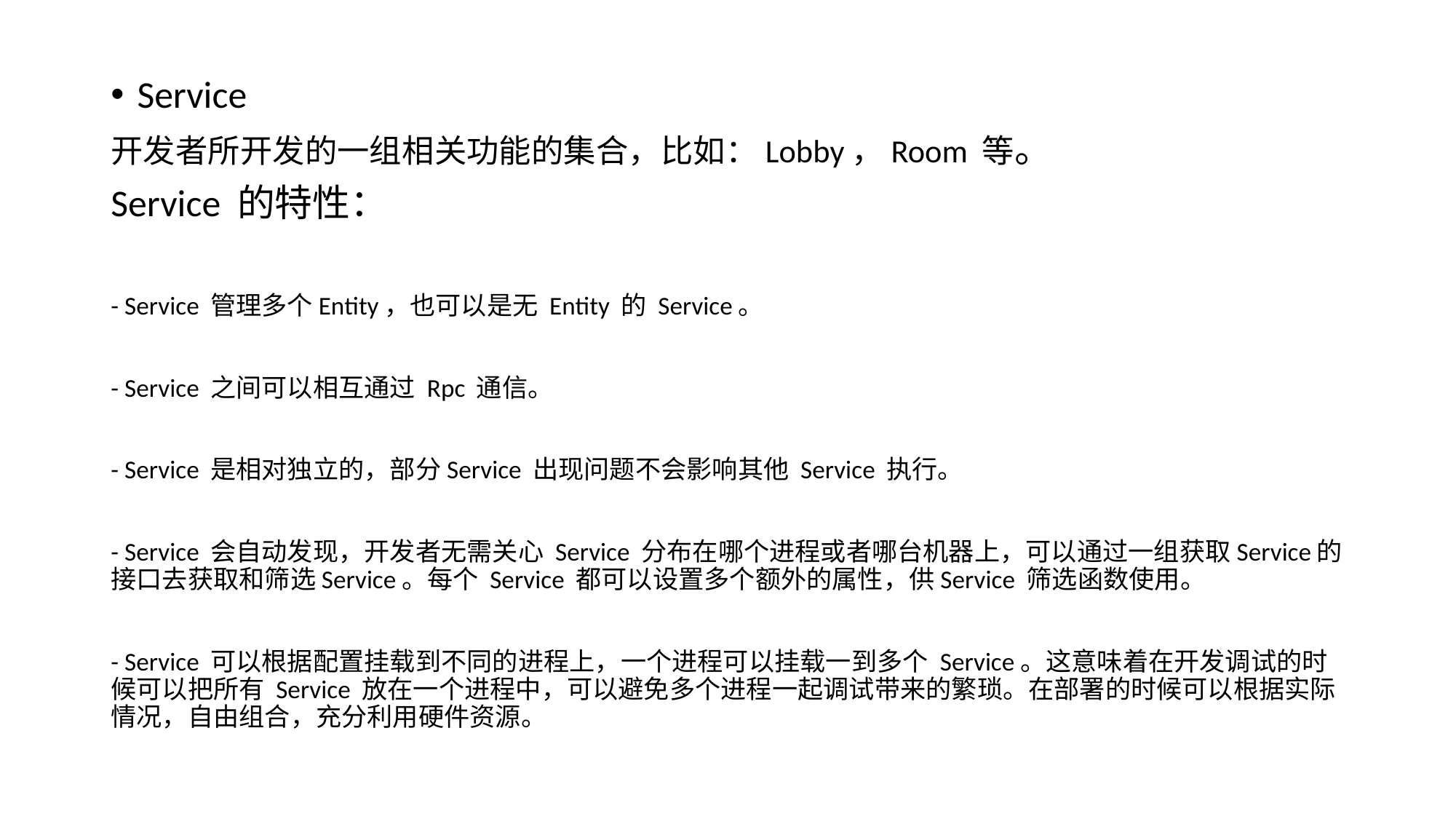

Service
开发者所开发的一组相关功能的集合，比如：Lobby，Room 等。
Service 的特性：

- Service 管理多个Entity，也可以是无 Entity 的 Service。

- Service 之间可以相互通过 Rpc 通信。

- Service 是相对独立的，部分Service 出现问题不会影响其他 Service 执行。

- Service 会自动发现，开发者无需关心 Service 分布在哪个进程或者哪台机器上，可以通过一组获取Service的接口去获取和筛选Service。每个 Service 都可以设置多个额外的属性，供Service 筛选函数使用。

- Service 可以根据配置挂载到不同的进程上，一个进程可以挂载一到多个 Service。这意味着在开发调试的时候可以把所有 Service 放在一个进程中，可以避免多个进程一起调试带来的繁琐。在部署的时候可以根据实际情况，自由组合，充分利用硬件资源。